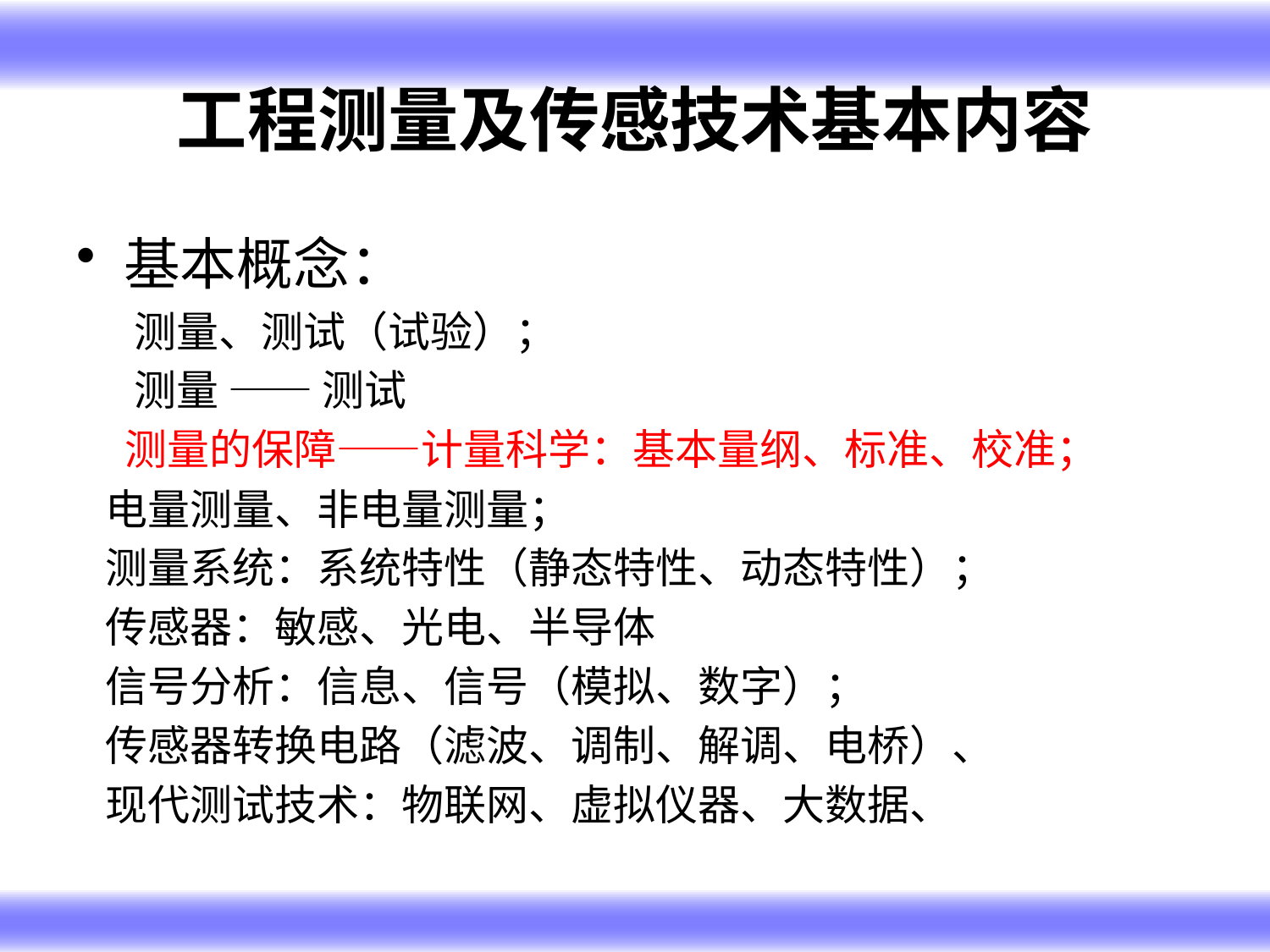

# 工程测量及传感技术基本内容
基本概念：
     测量、测试（试验）；
     测量 —— 测试
    测量的保障——计量科学：基本量纲、标准、校准；
  电量测量、非电量测量；
  测量系统：系统特性（静态特性、动态特性）；
  传感器：敏感、光电、半导体
  信号分析：信息、信号（模拟、数字）；
  传感器转换电路（滤波、调制、解调、电桥）、
  现代测试技术：物联网、虚拟仪器、大数据、